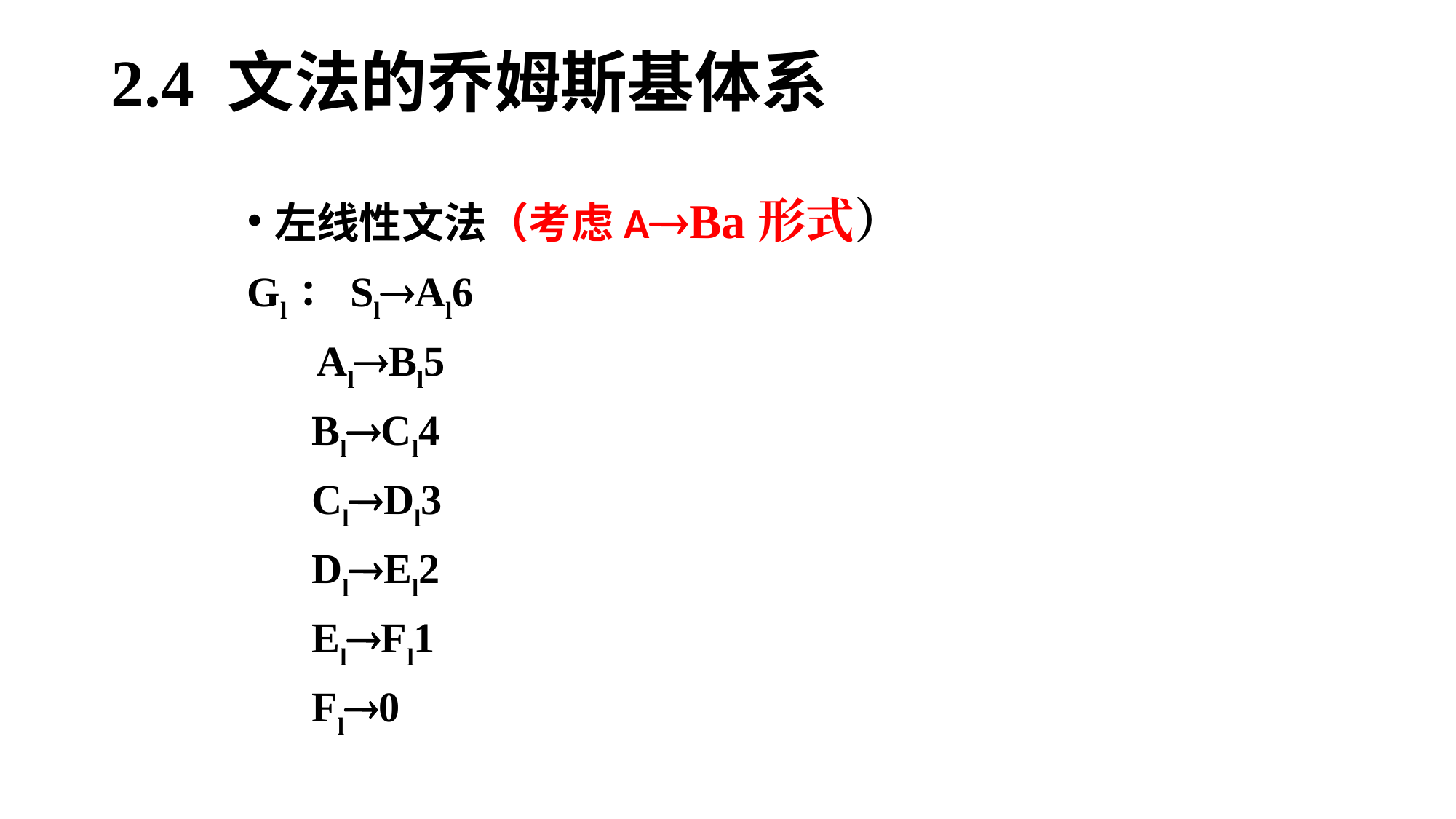

# 2.4 文法的乔姆斯基体系
左线性文法（考虑A→Ba形式）
Gl：Sl→Al6
	    Al→Bl5
	      Bl→Cl4
	      Cl→Dl3
	      Dl→El2
	      El→Fl1
	      Fl→0
32